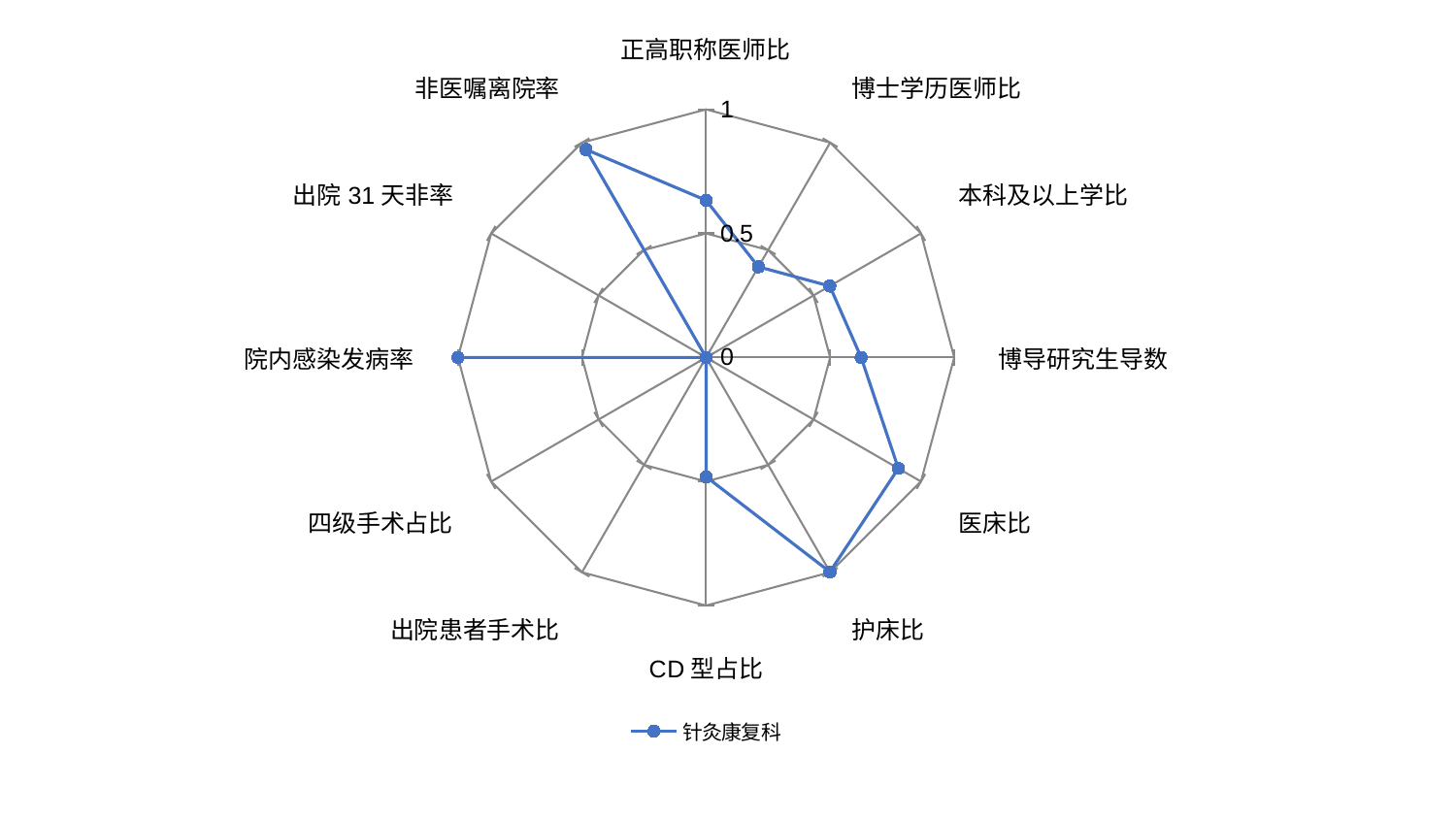

### Chart

| Category | 针灸康复科 |
|---|---|
| 正高职称医师比 | 0.63338241199304 |
| 博士学历医师比 | 0.421921921921922 |
| 本科及以上学比 | 0.575757575757576 |
| 博导研究生导数 | 0.625 |
| 医床比 | 0.894712936046511 |
| 护床比 | 0.998225323546455 |
| CD型占比 | 0.480993429601567 |
| 出院患者手术比 | 0.0 |
| 四级手术占比 | 0.0 |
| 院内感染发病率 | 0.999853968253968 |
| 出院31天非率 | 0.0 |
| 非医嘱离院率 | 0.968074751800662 |
35